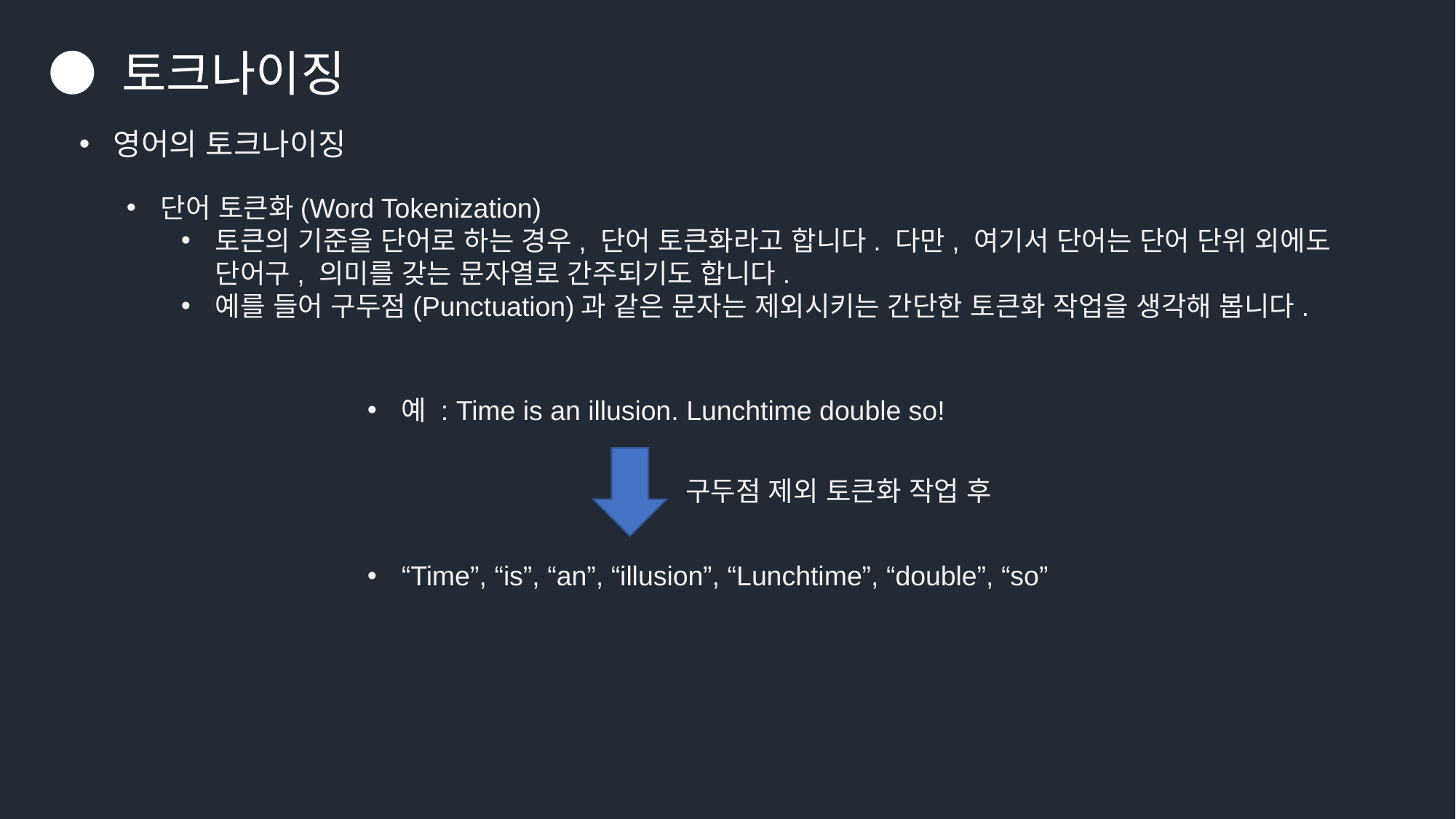

● 토크나이징
영어의 토크나이징
단어 토큰화(Word Tokenization)
토큰의 기준을 단어로 하는 경우, 단어 토큰화라고 합니다. 다만, 여기서 단어는 단어 단위 외에도 단어구, 의미를 갖는 문자열로 간주되기도 합니다.
예를 들어 구두점(Punctuation)과 같은 문자는 제외시키는 간단한 토큰화 작업을 생각해 봅니다.
예 : Time is an illusion. Lunchtime double so!

구두점 제외 토큰화 작업 후
“Time”, “is”, “an”, “illusion”, “Lunchtime”, “double”, “so”